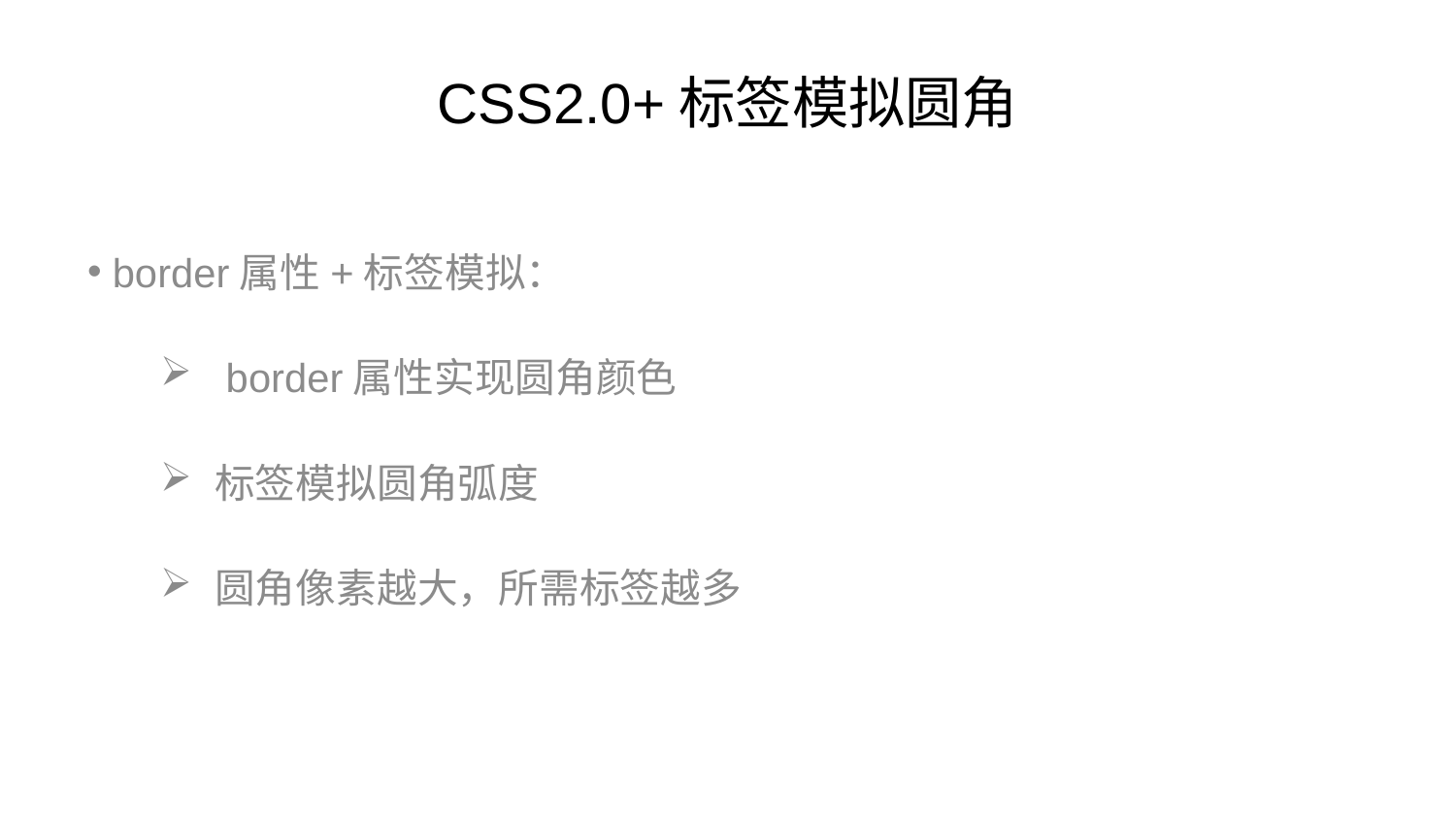

CSS2.0+标签模拟圆角
 border属性+标签模拟：
 border属性实现圆角颜色
标签模拟圆角弧度
圆角像素越大，所需标签越多